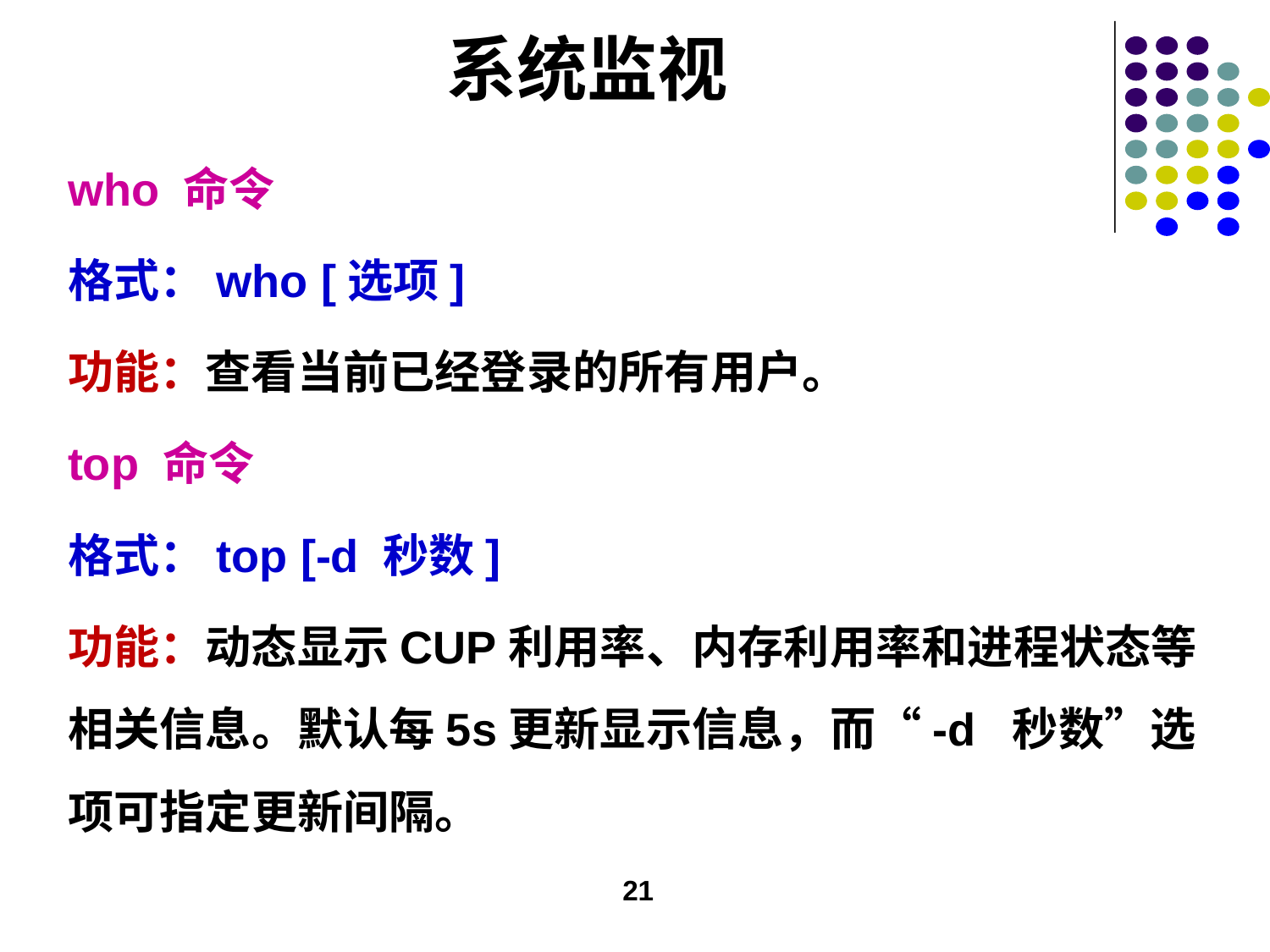

# 系统监视
who 命令
格式：who [选项]
功能：查看当前已经登录的所有用户。
top 命令
格式：top [-d 秒数]
功能：动态显示CUP利用率、内存利用率和进程状态等相关信息。默认每5s更新显示信息，而“-d  秒数”选项可指定更新间隔。
21